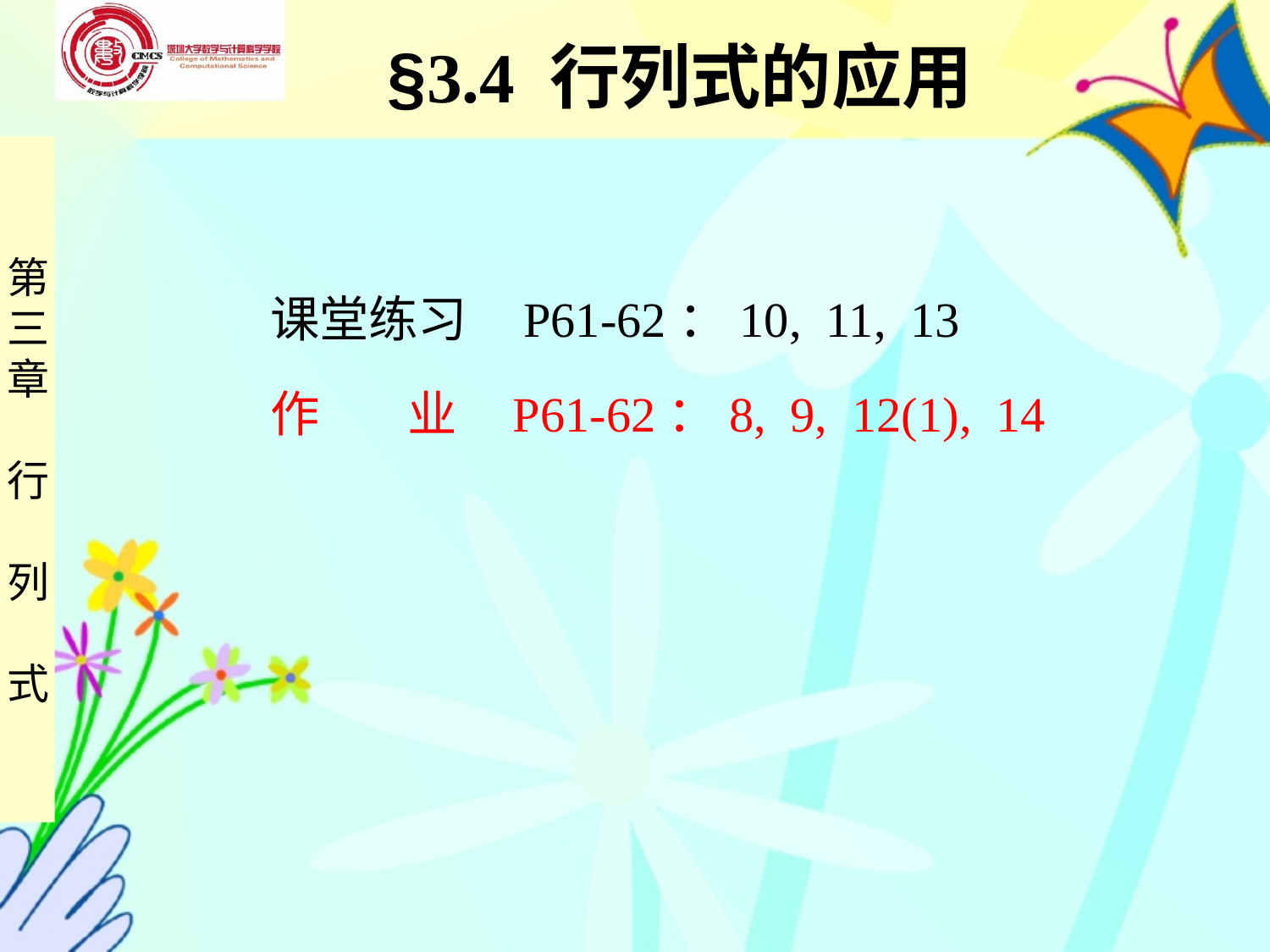

§3.4 行列式的应用
课堂练习    P61-62：10,  11,  13
作        业    P61-62：8,  9,  12(1),  14